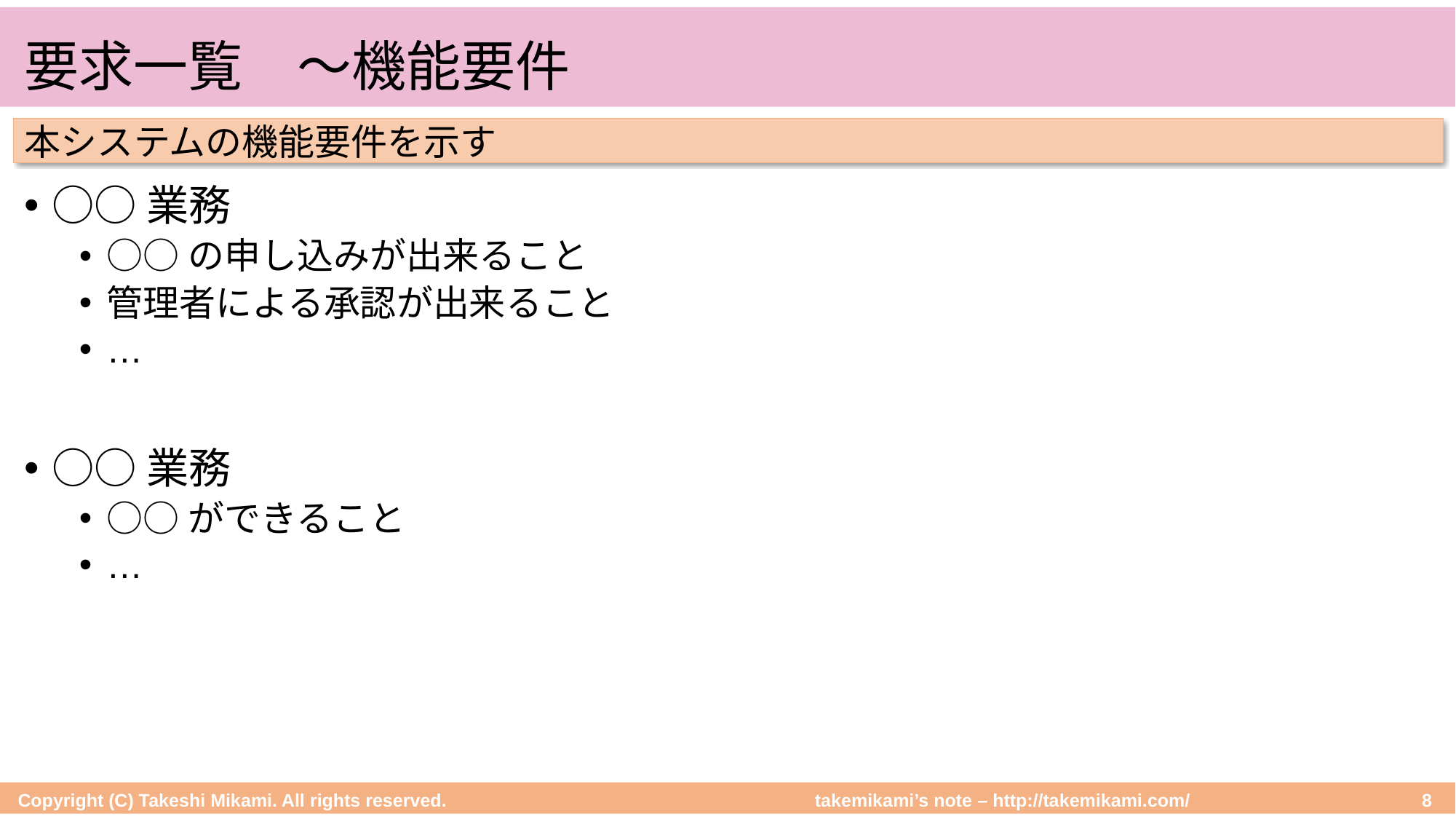

# 要求一覧　〜機能要件
本システムの機能要件を示す
○○業務
○○の申し込みが出来ること
管理者による承認が出来ること
…

○○業務
○○ができること
…

Copyright (C) Takeshi Mikami. All rights reserved.
8